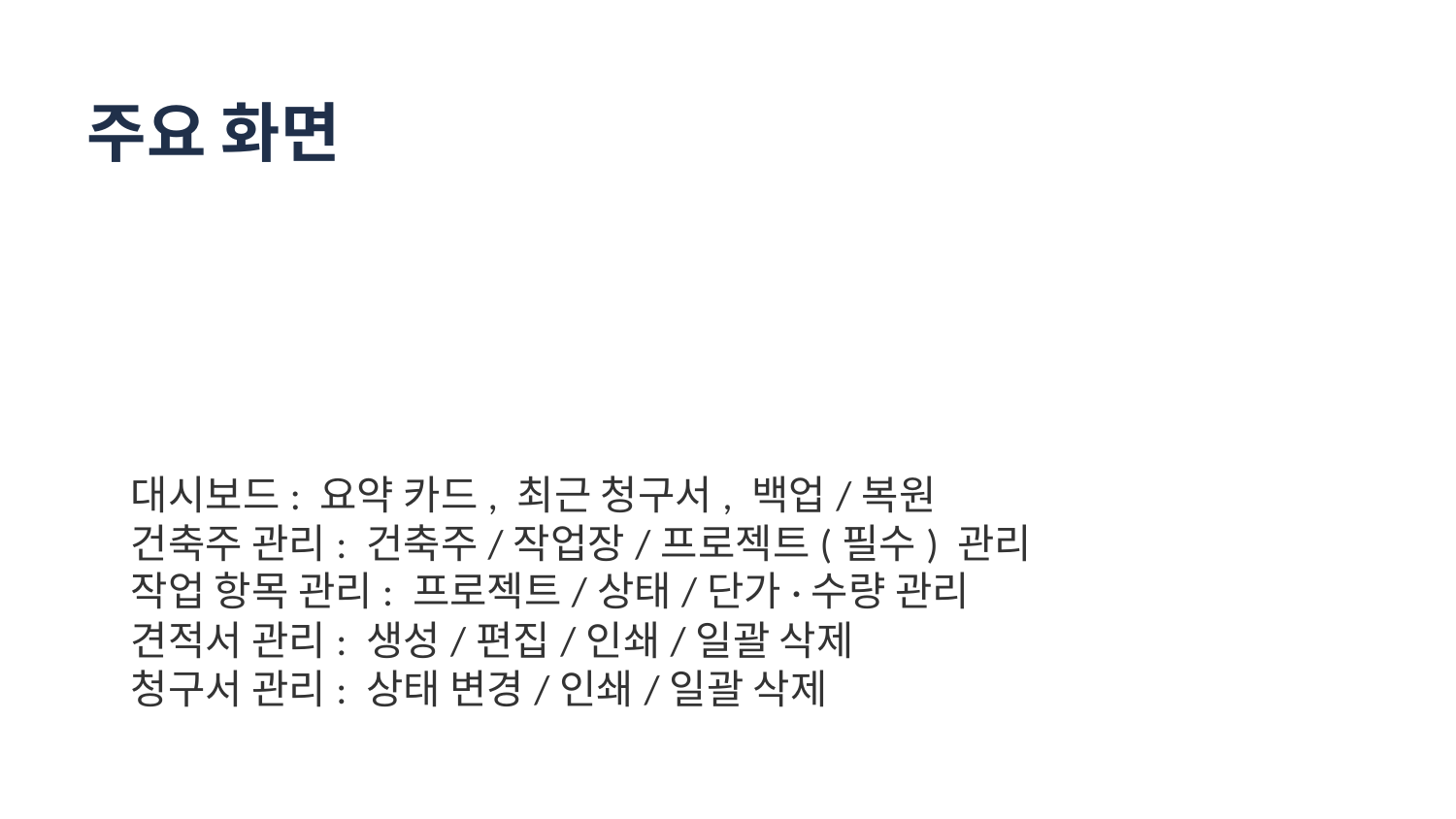

주요 화면
대시보드: 요약 카드, 최근 청구서, 백업/복원
건축주 관리: 건축주/작업장/프로젝트(필수) 관리
작업 항목 관리: 프로젝트/상태/단가·수량 관리
견적서 관리: 생성/편집/인쇄/일괄 삭제
청구서 관리: 상태 변경/인쇄/일괄 삭제